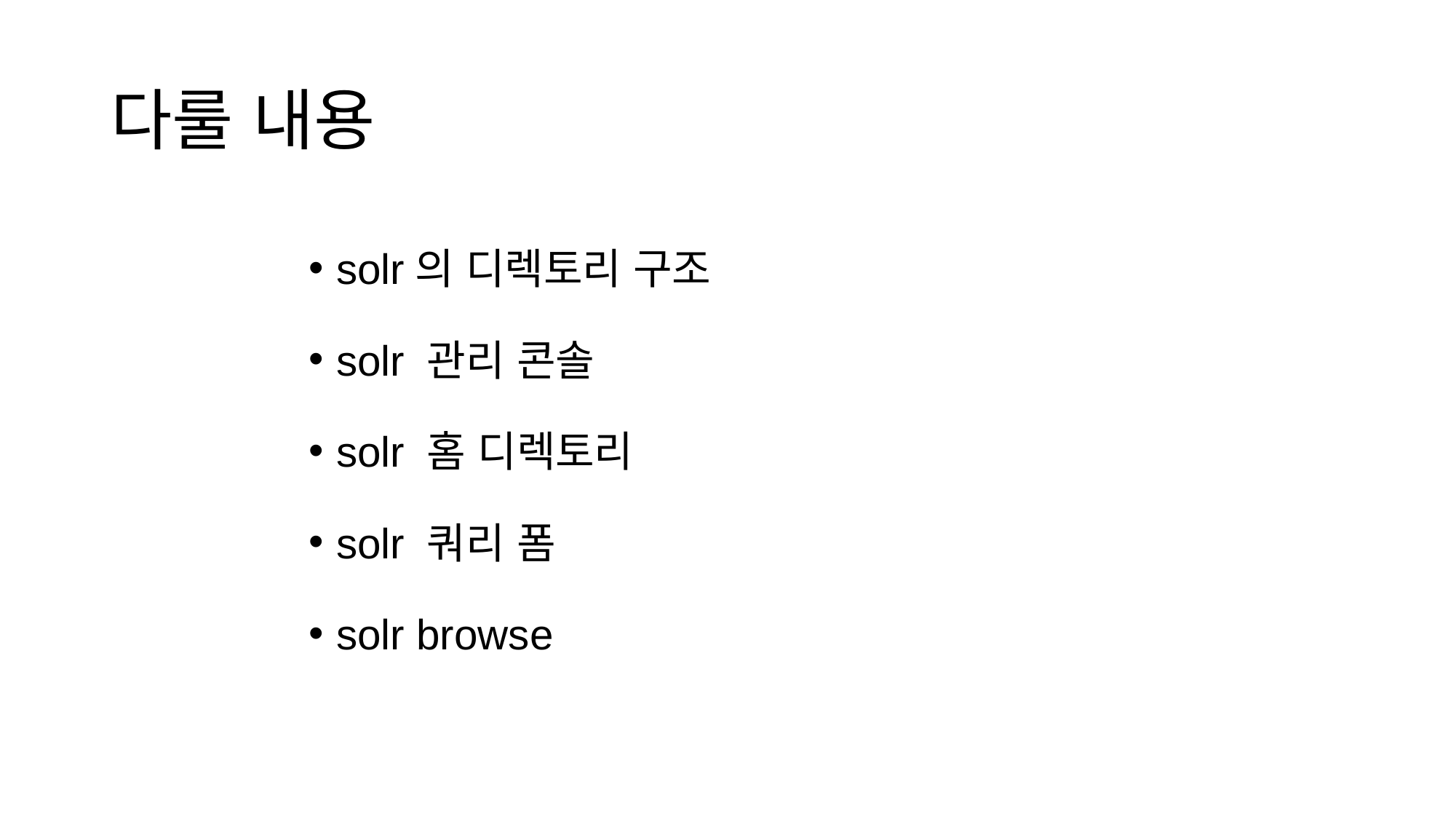

# 다룰 내용
solr의 디렉토리 구조
solr 관리 콘솔
solr 홈 디렉토리
solr 쿼리 폼
solr browse